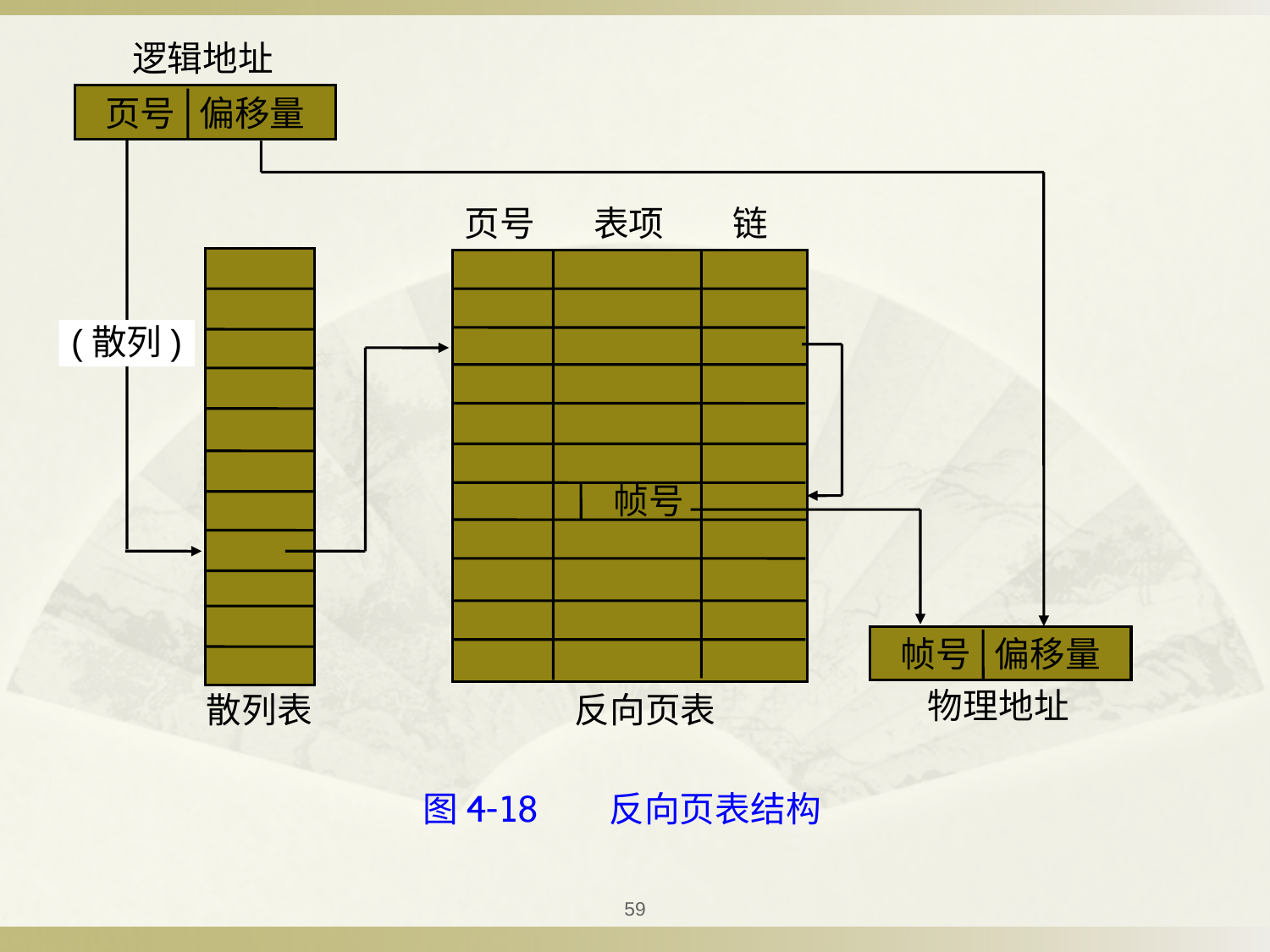

逻辑地址
页号   偏移量

页号
表项
链

(散列)

帧号

帧号   偏移量

物理地址
散列表
反向页表
图4-18   反向页表结构
59